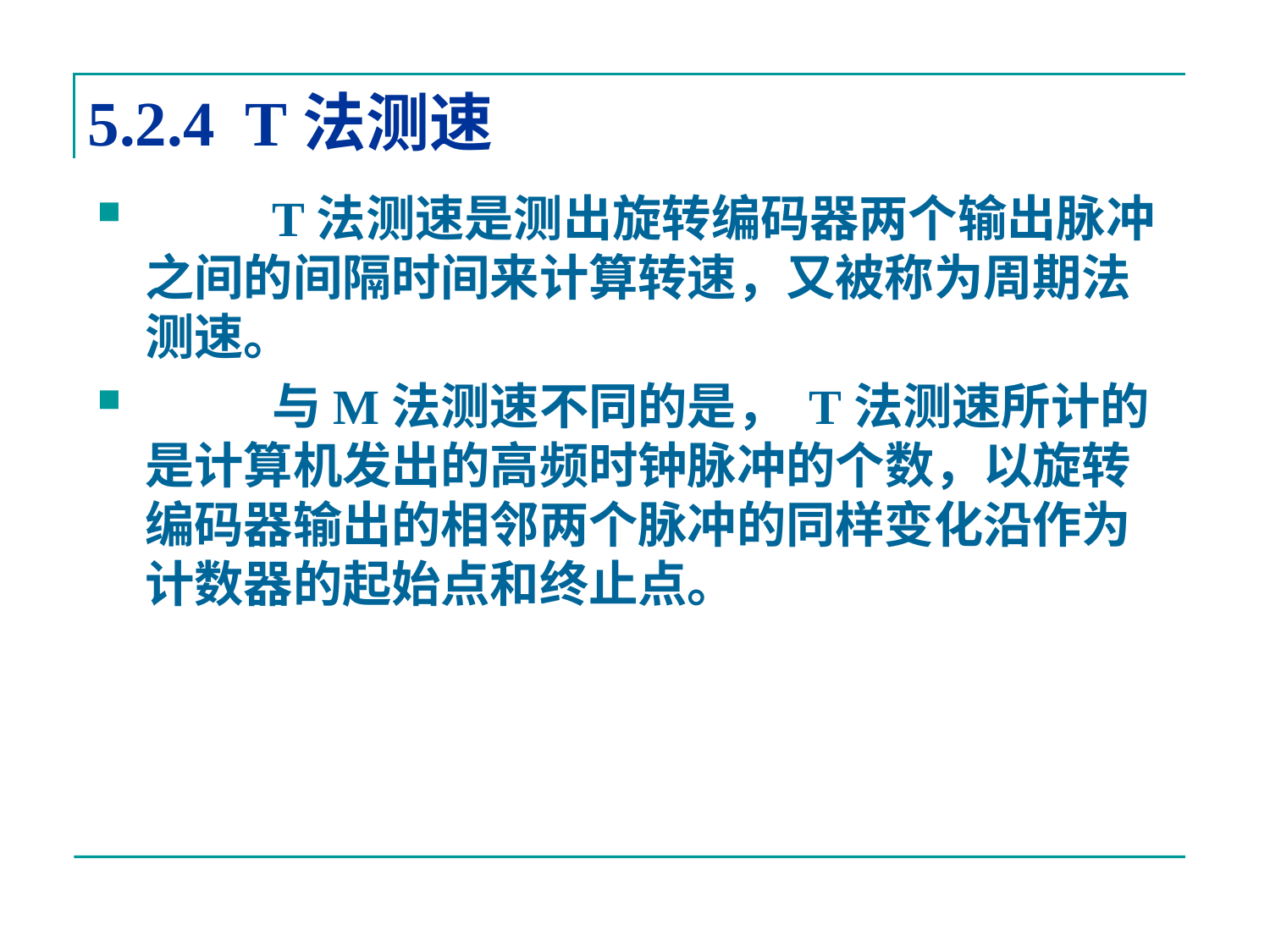

# 5.2.4  T法测速
	T法测速是测出旋转编码器两个输出脉冲之间的间隔时间来计算转速，又被称为周期法测速。
	与M法测速不同的是， T法测速所计的是计算机发出的高频时钟脉冲的个数，以旋转编码器输出的相邻两个脉冲的同样变化沿作为计数器的起始点和终止点。